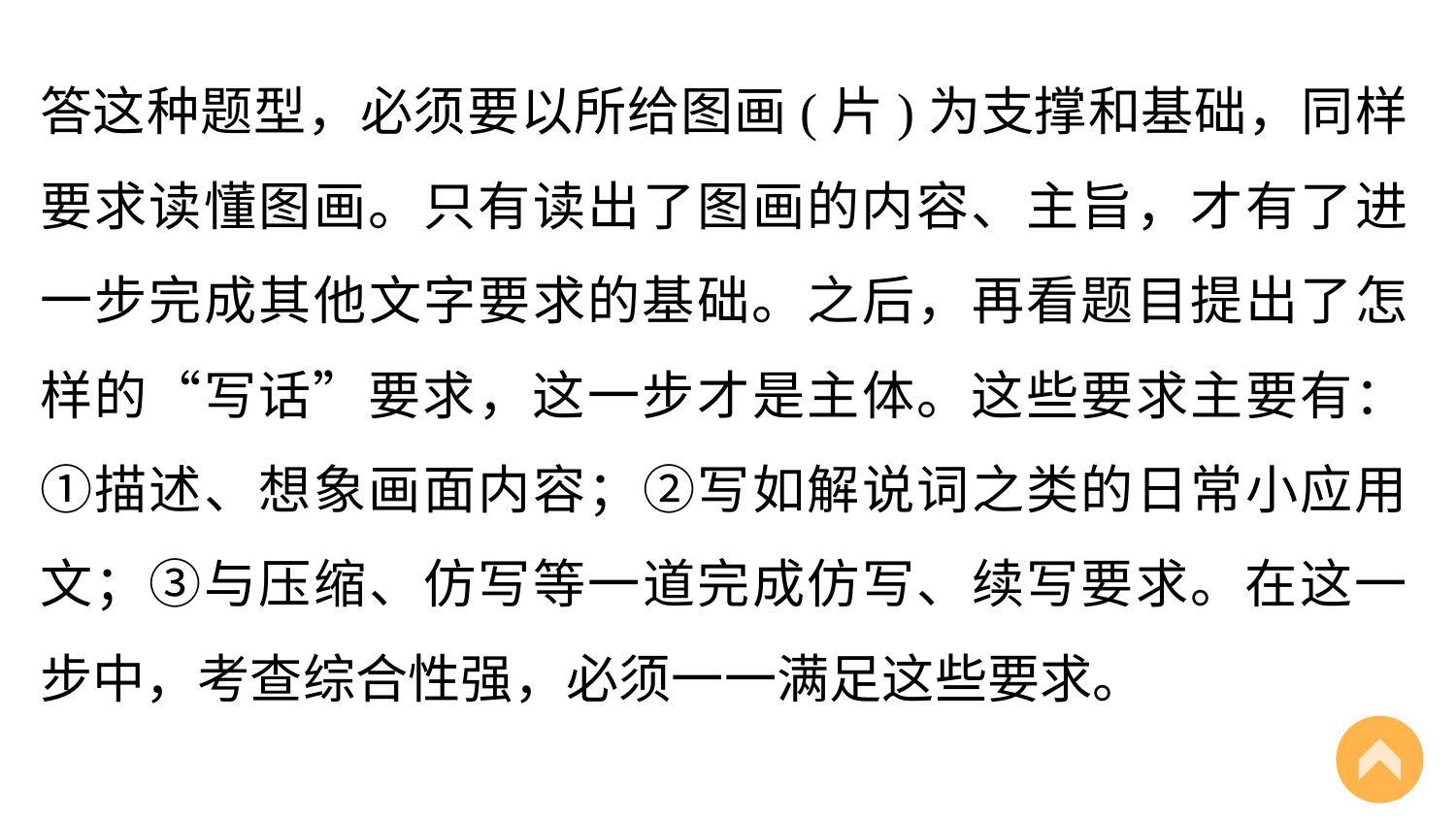

答这种题型，必须要以所给图画(片)为支撑和基础，同样要求读懂图画。只有读出了图画的内容、主旨，才有了进一步完成其他文字要求的基础。之后，再看题目提出了怎样的“写话”要求，这一步才是主体。这些要求主要有：①描述、想象画面内容；②写如解说词之类的日常小应用文；③与压缩、仿写等一道完成仿写、续写要求。在这一步中，考查综合性强，必须一一满足这些要求。